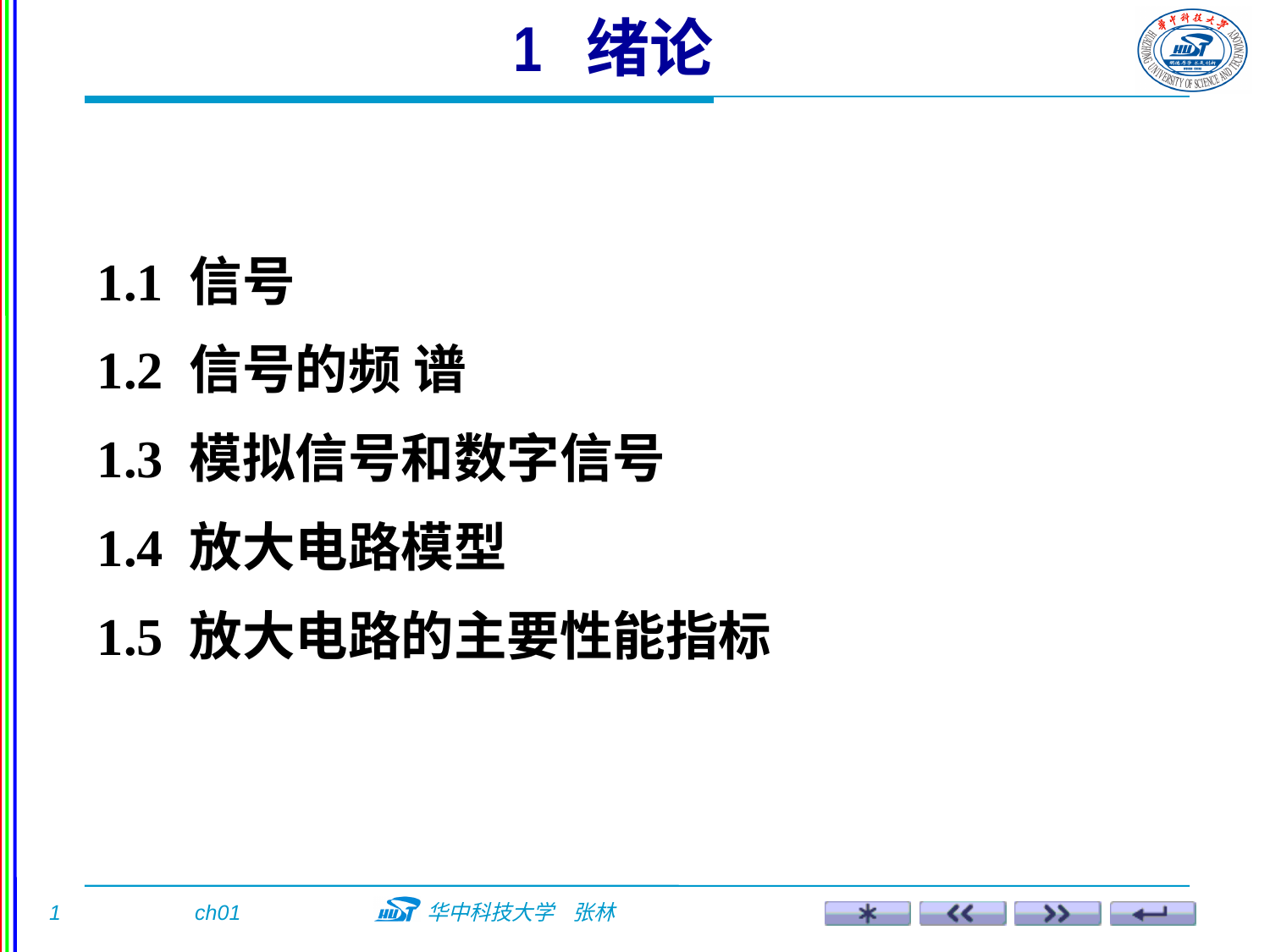

1  绪论
1.1 信号
1.2 信号的频 谱
1.3 模拟信号和数字信号
1.4 放大电路模型
1.5 放大电路的主要性能指标